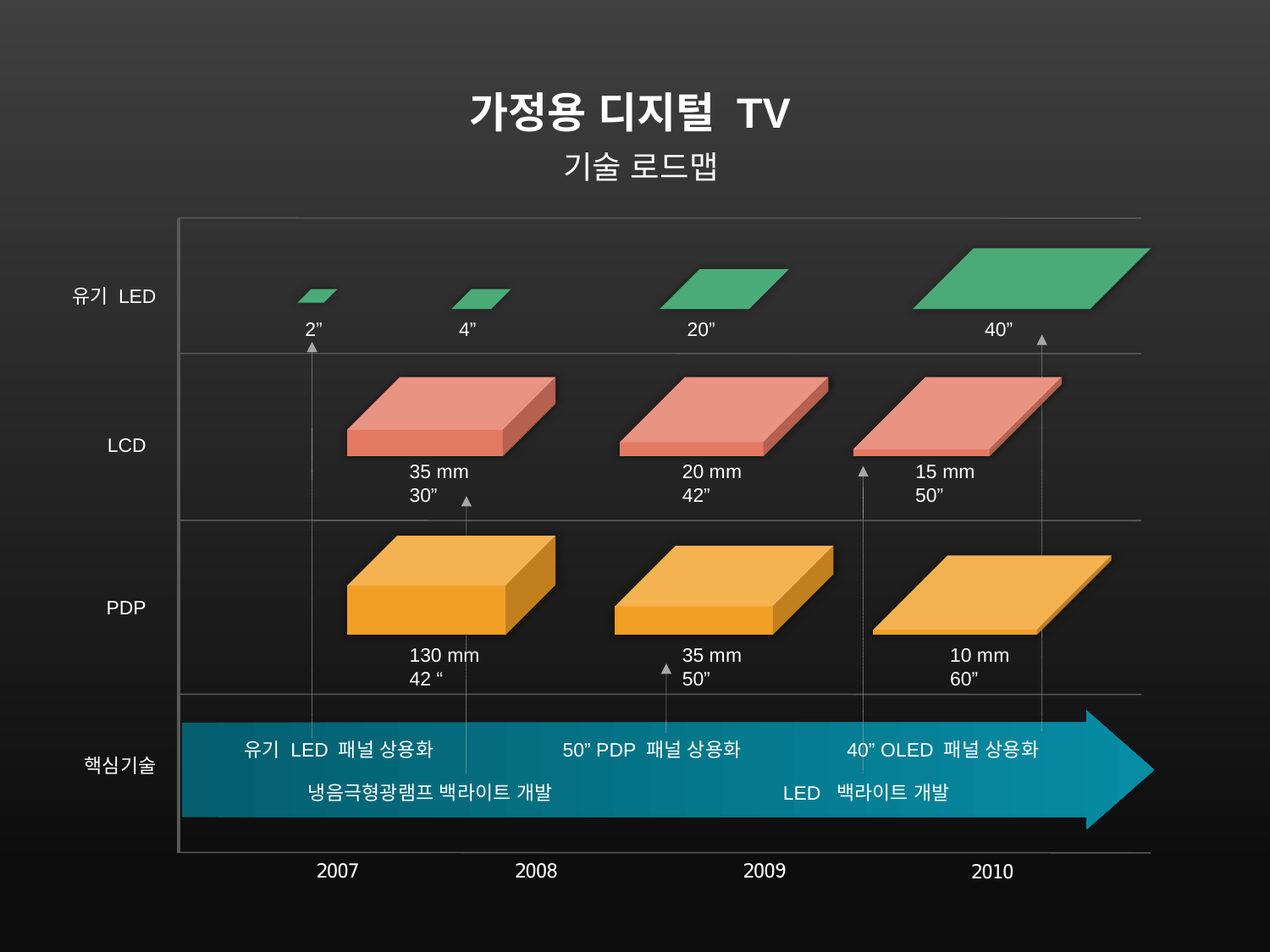

가정용 디지털 TV
 기술 로드맵

유기 LED

2”
4”
20”
40”

LCD
35 mm
30”
20 mm
42”
15 mm
50”

PDP
130 mm
42 “
35 mm
50”
10 mm
60”

유기 LED 패널 상용화
50” PDP 패널 상용화
40” OLED 패널 상용화
핵심기술
 냉음극형광램프 백라이트 개발
LED  백라이트 개발
2007
2008
2009
2010